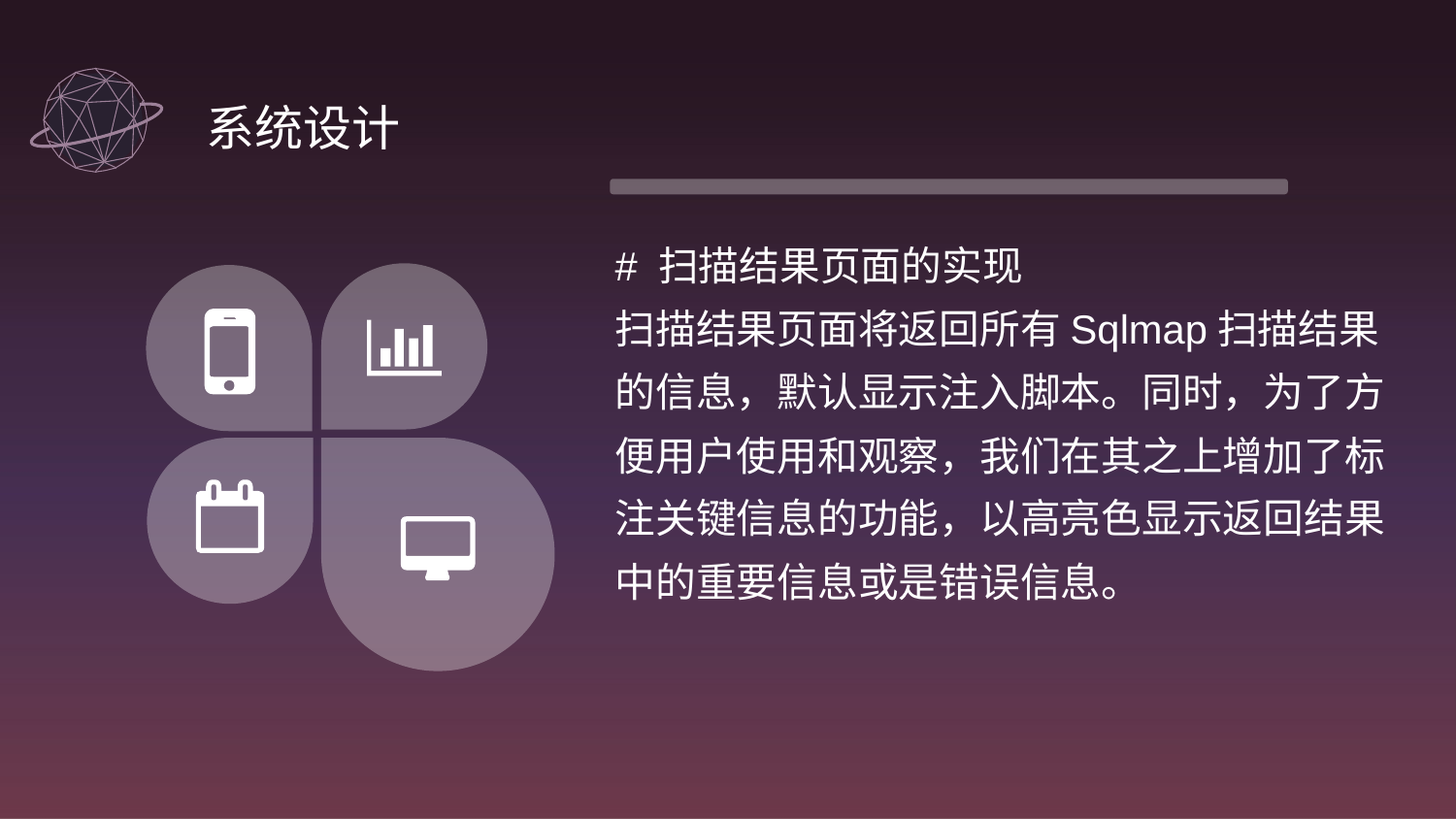

系统设计

# 扫描结果页面的实现
扫描结果页面将返回所有Sqlmap扫描结果的信息，默认显示注入脚本。同时，为了方便用户使用和观察，我们在其之上增加了标注关键信息的功能，以高亮色显示返回结果中的重要信息或是错误信息。